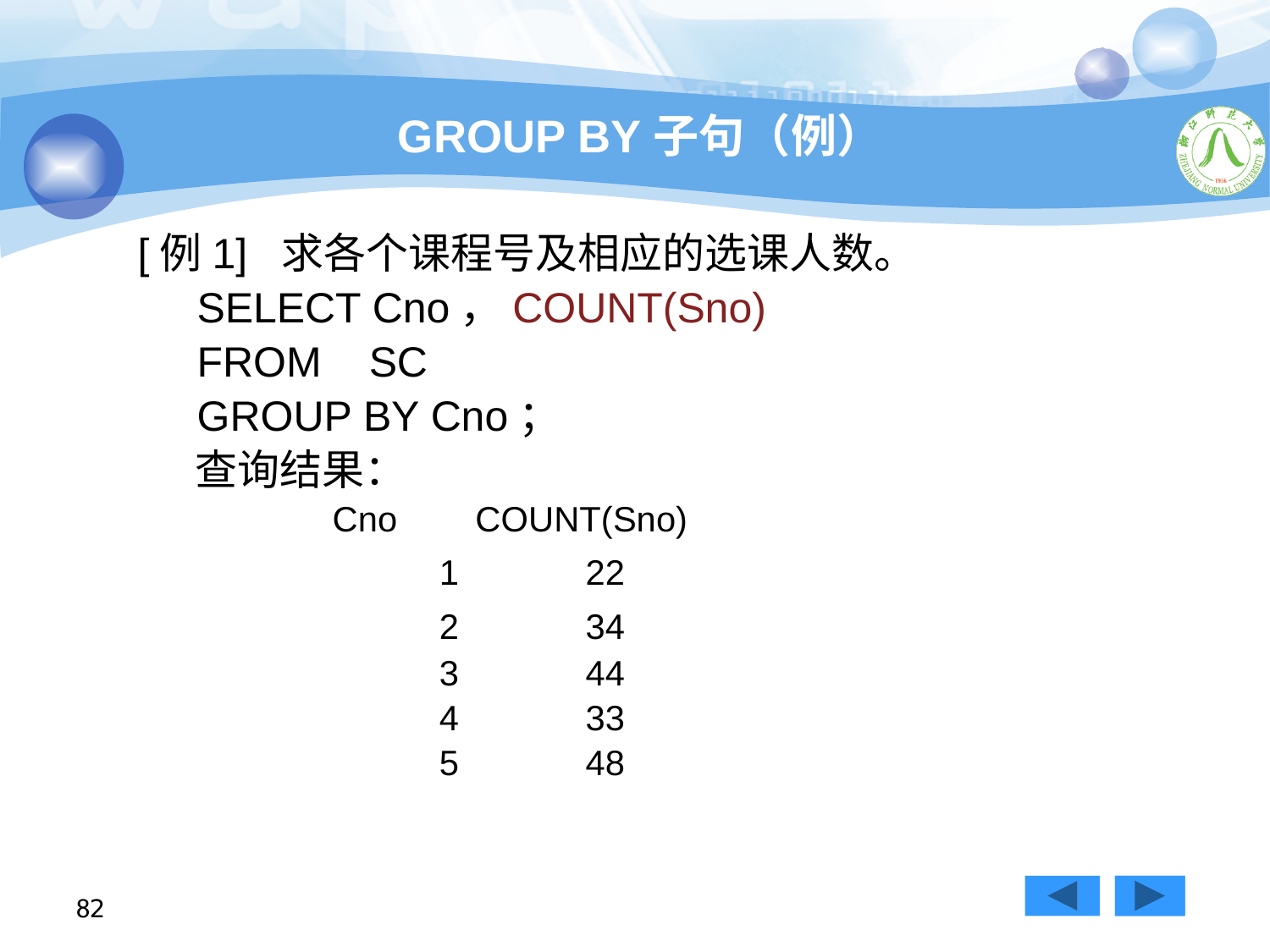

# GROUP BY子句（例）
[例1]  求各个课程号及相应的选课人数。
     SELECT Cno，COUNT(Sno)
     FROM    SC
     GROUP BY Cno；
     查询结果：
                    Cno        COUNT(Sno)
 			1             22
    			2             34
     		3             44
  			4             33
       		5             48
82